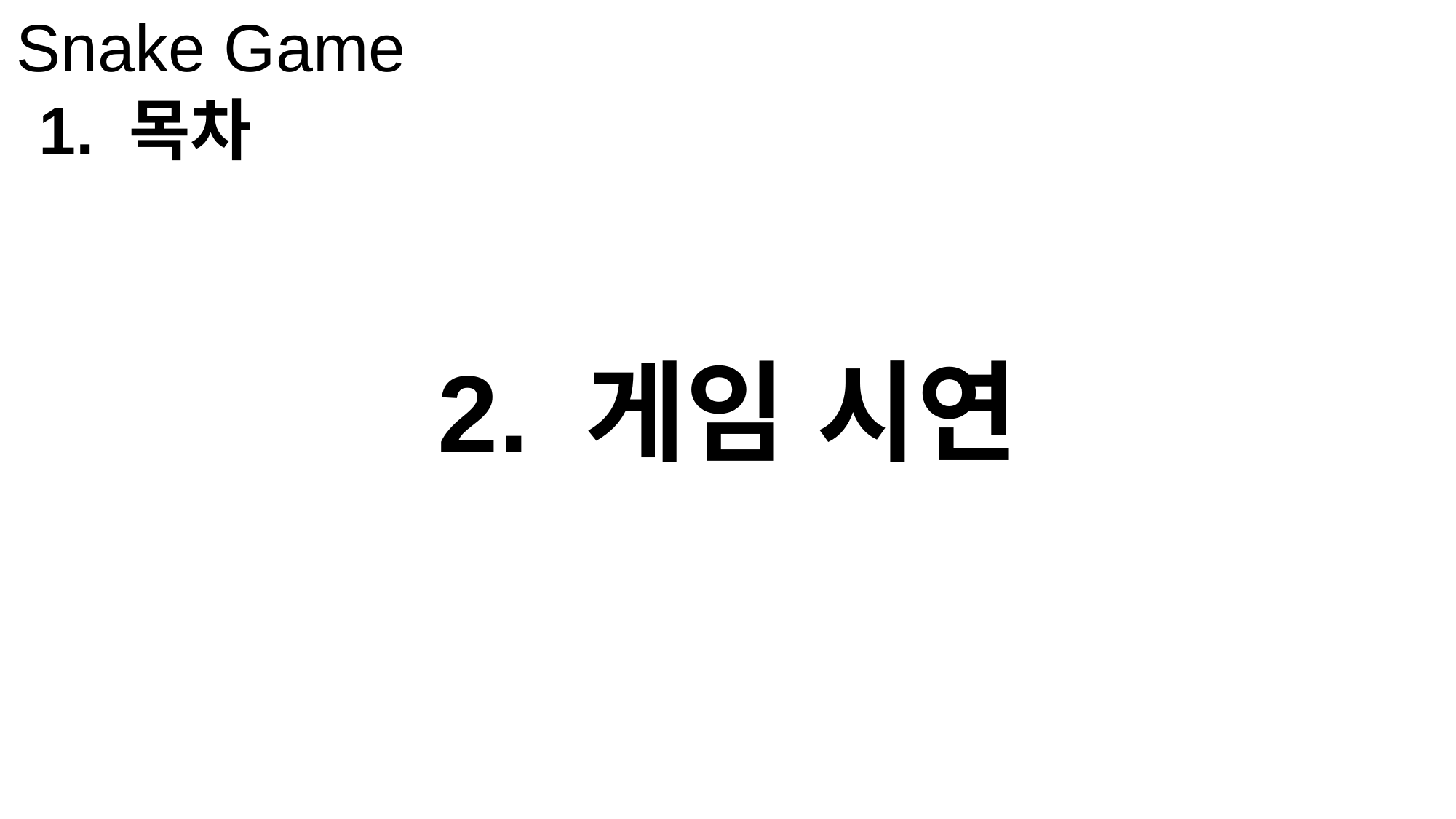

Snake Game
1. 목차
2. 게임 시연